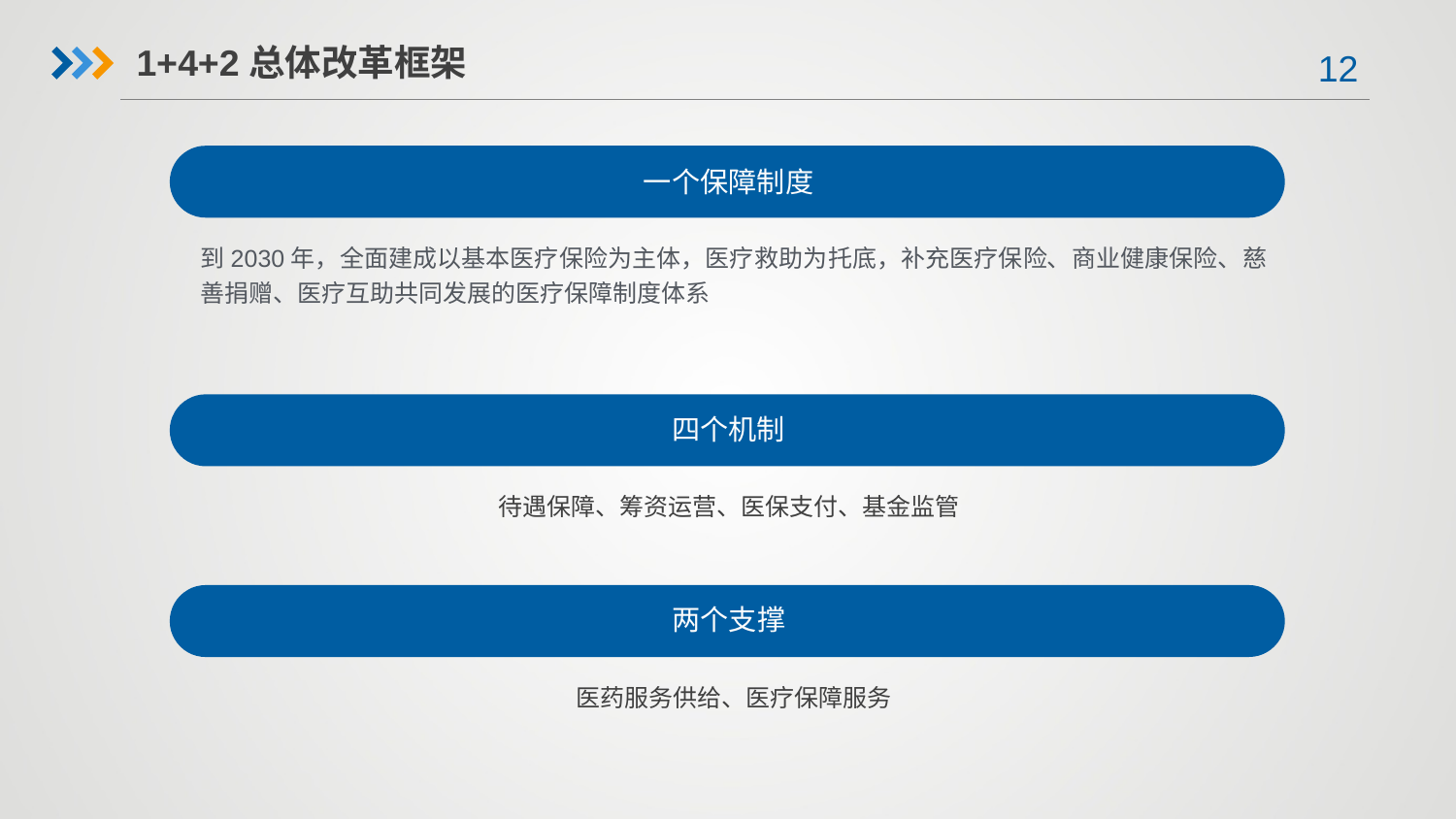

1+4+2总体改革框架

一个保障制度
到2030年，全面建成以基本医疗保险为主体，医疗救助为托底，补充医疗保险、商业健康保险、慈善捐赠、医疗互助共同发展的医疗保障制度体系

四个机制
待遇保障、筹资运营、医保支付、基金监管

两个支撑
医药服务供给、医疗保障服务